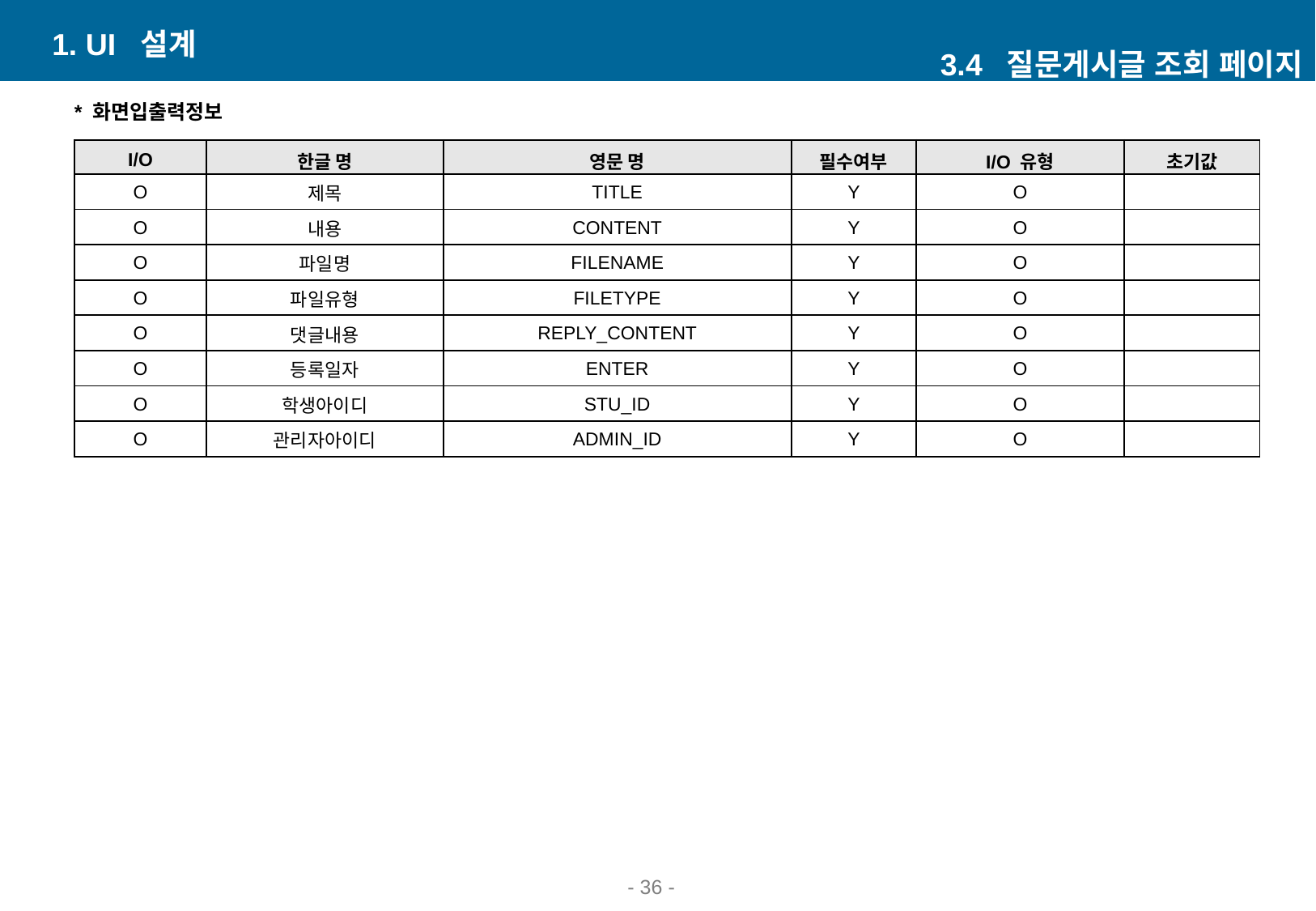

1. UI  설계
3.4  질문게시글 조회 페이지
* 화면입출력정보
| I/O | 한글 명 | 영문 명 | 필수여부 | I/O 유형 | 초기값 |
| --- | --- | --- | --- | --- | --- |
| O | 제목 | TITLE | Y | O |  |
| O | 내용 | CONTENT | Y | O |  |
| O | 파일명 | FILENAME | Y | O |  |
| O | 파일유형 | FILETYPE | Y | O |  |
| O | 댓글내용 | REPLY\_CONTENT | Y | O |  |
| O | 등록일자 | ENTER | Y | O |  |
| O | 학생아이디 | STU\_ID | Y | O |  |
| O | 관리자아이디 | ADMIN\_ID | Y | O |  |
- 36 -